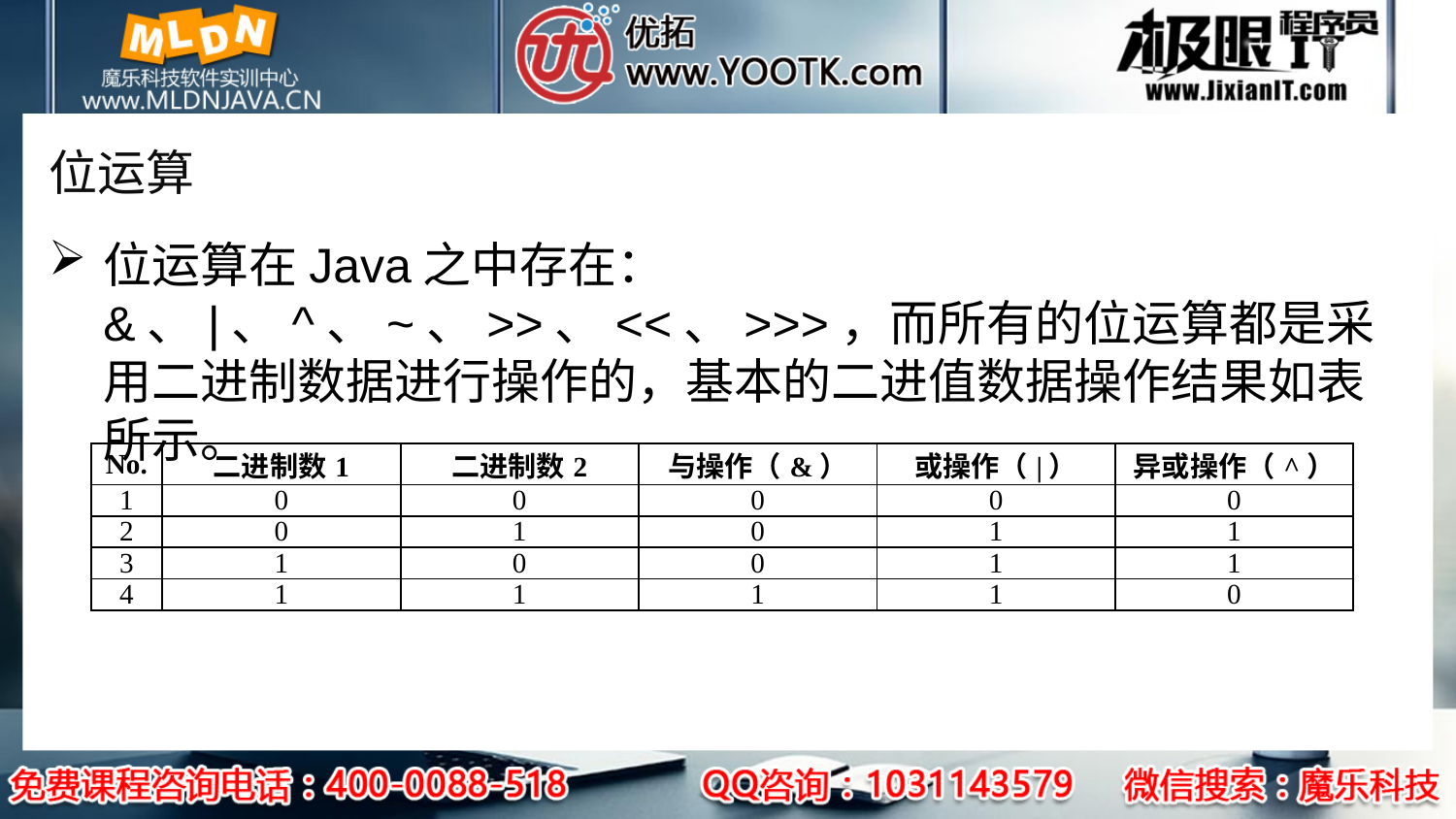

# 位运算
位运算在Java之中存在：&、|、^、~、>>、<<、>>>，而所有的位运算都是采用二进制数据进行操作的，基本的二进值数据操作结果如表所示。
| No. | 二进制数1 | 二进制数2 | 与操作（&） | 或操作（|） | 异或操作（^） |
| --- | --- | --- | --- | --- | --- |
| 1 | 0 | 0 | 0 | 0 | 0 |
| 2 | 0 | 1 | 0 | 1 | 1 |
| 3 | 1 | 0 | 0 | 1 | 1 |
| 4 | 1 | 1 | 1 | 1 | 0 |